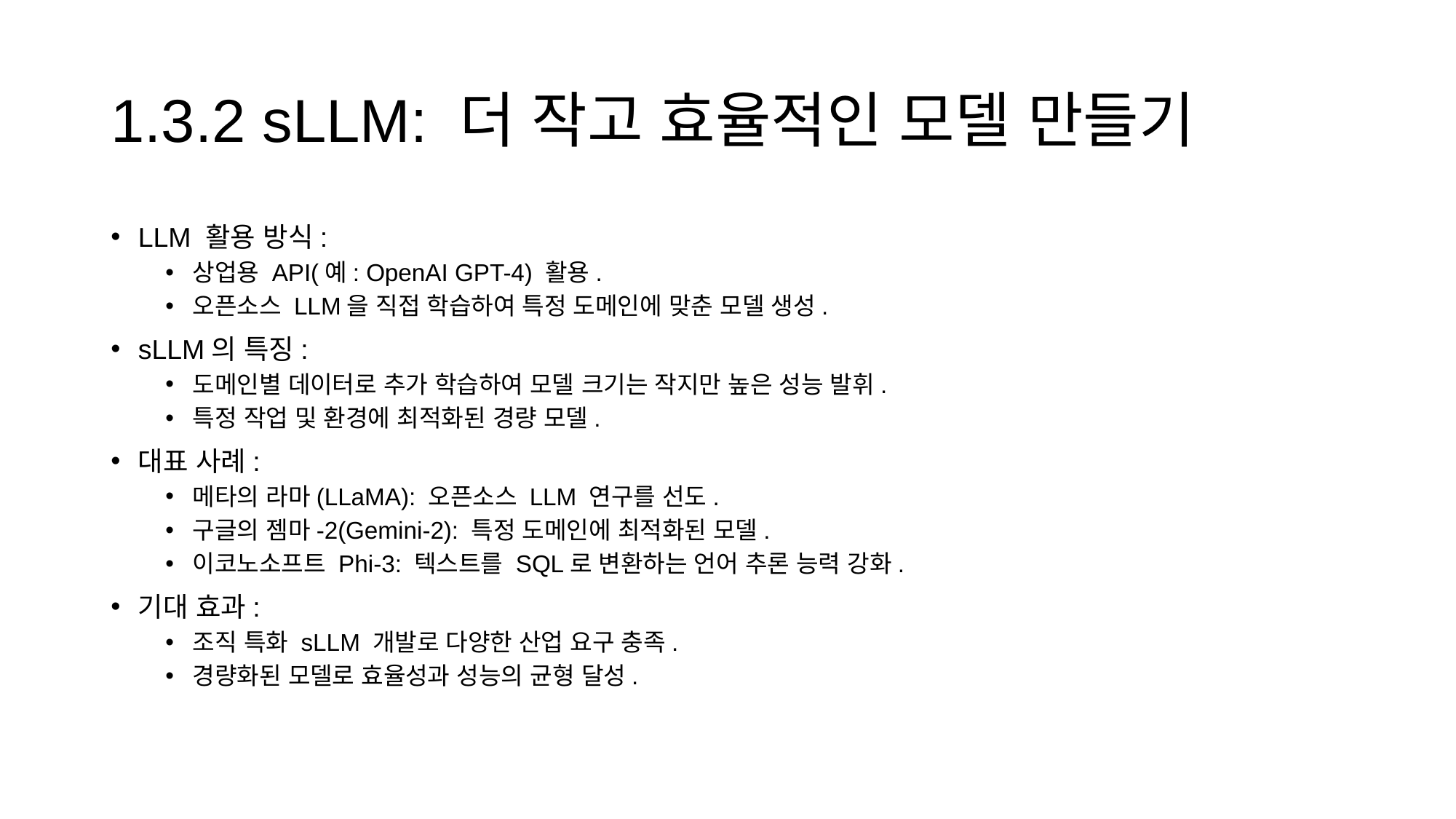

# 1.3.2 sLLM: 더 작고 효율적인 모델 만들기
LLM 활용 방식:
상업용 API(예: OpenAI GPT-4) 활용.
오픈소스 LLM을 직접 학습하여 특정 도메인에 맞춘 모델 생성.
sLLM의 특징:
도메인별 데이터로 추가 학습하여 모델 크기는 작지만 높은 성능 발휘.
특정 작업 및 환경에 최적화된 경량 모델.
대표 사례:
메타의 라마(LLaMA): 오픈소스 LLM 연구를 선도.
구글의 젬마-2(Gemini-2): 특정 도메인에 최적화된 모델.
이코노소프트 Phi-3: 텍스트를 SQL로 변환하는 언어 추론 능력 강화.
기대 효과:
조직 특화 sLLM 개발로 다양한 산업 요구 충족.
경량화된 모델로 효율성과 성능의 균형 달성.